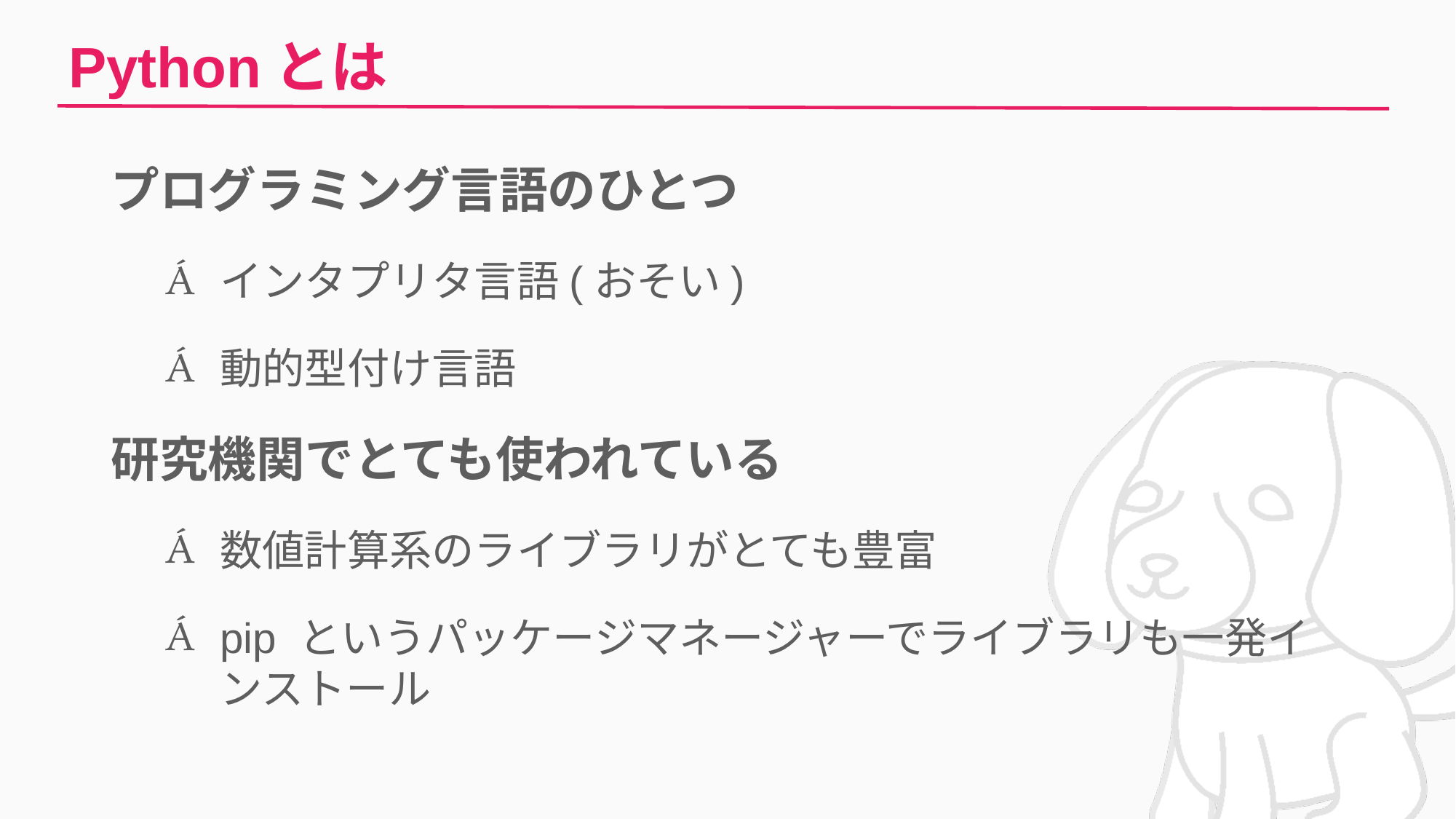

# Pythonとは
プログラミング言語のひとつ
インタプリタ言語(おそい)
動的型付け言語
研究機関でとても使われている
数値計算系のライブラリがとても豊富
pip というパッケージマネージャーでライブラリも一発インストール